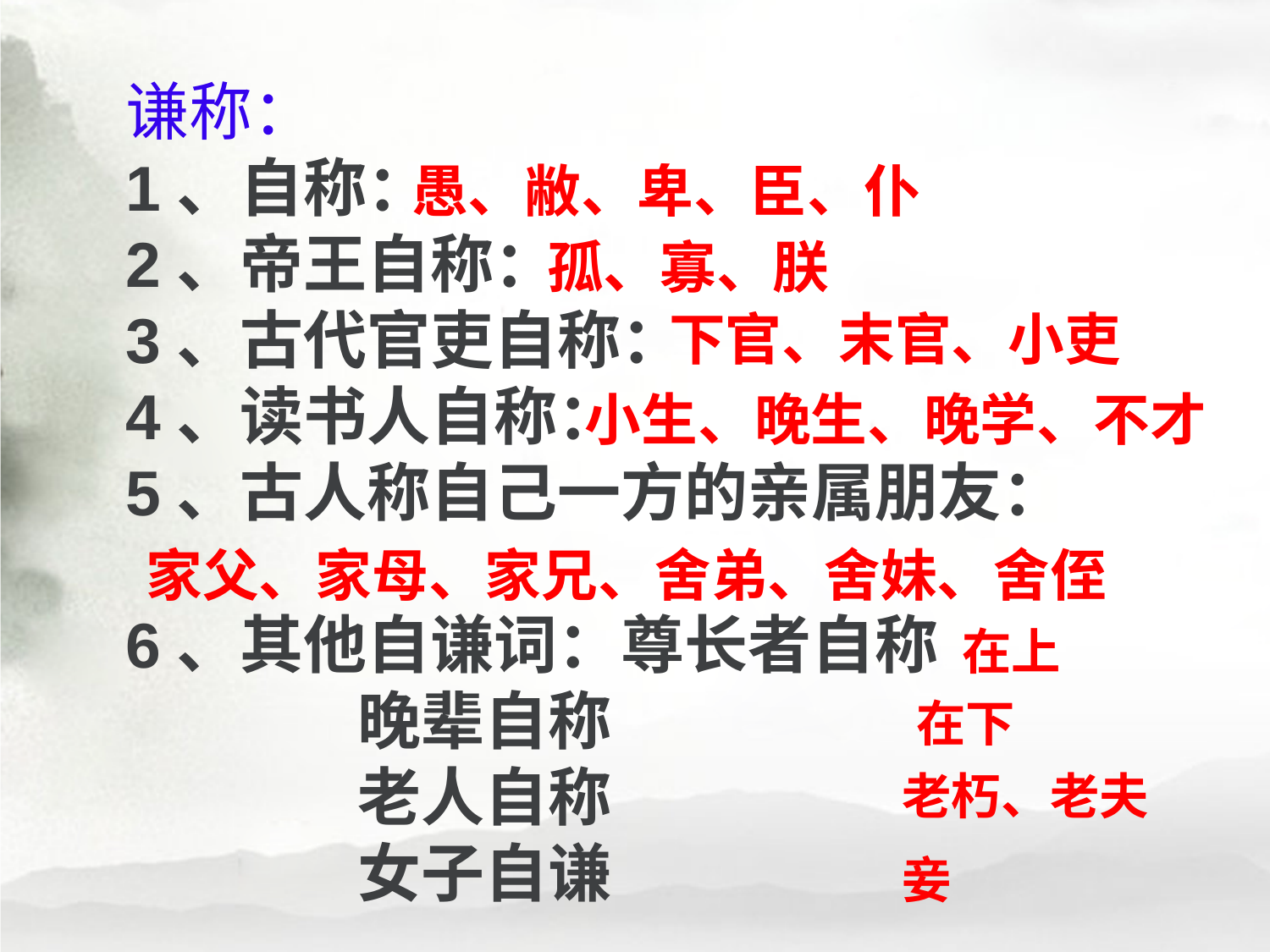

谦称：
1、自称：
2、帝王自称：
3、古代官吏自称：
4、读书人自称：
5、古人称自己一方的亲属朋友：

6、其他自谦词：尊长者自称
               晚辈自称
               老人自称
               女子自谦
愚、敝、卑、臣、仆
孤、寡、朕
下官、末官、小吏
小生、晚生、晚学、不才
家父、家母、家兄、舍弟、舍妹、舍侄
在上
在下
老朽、老夫
妾